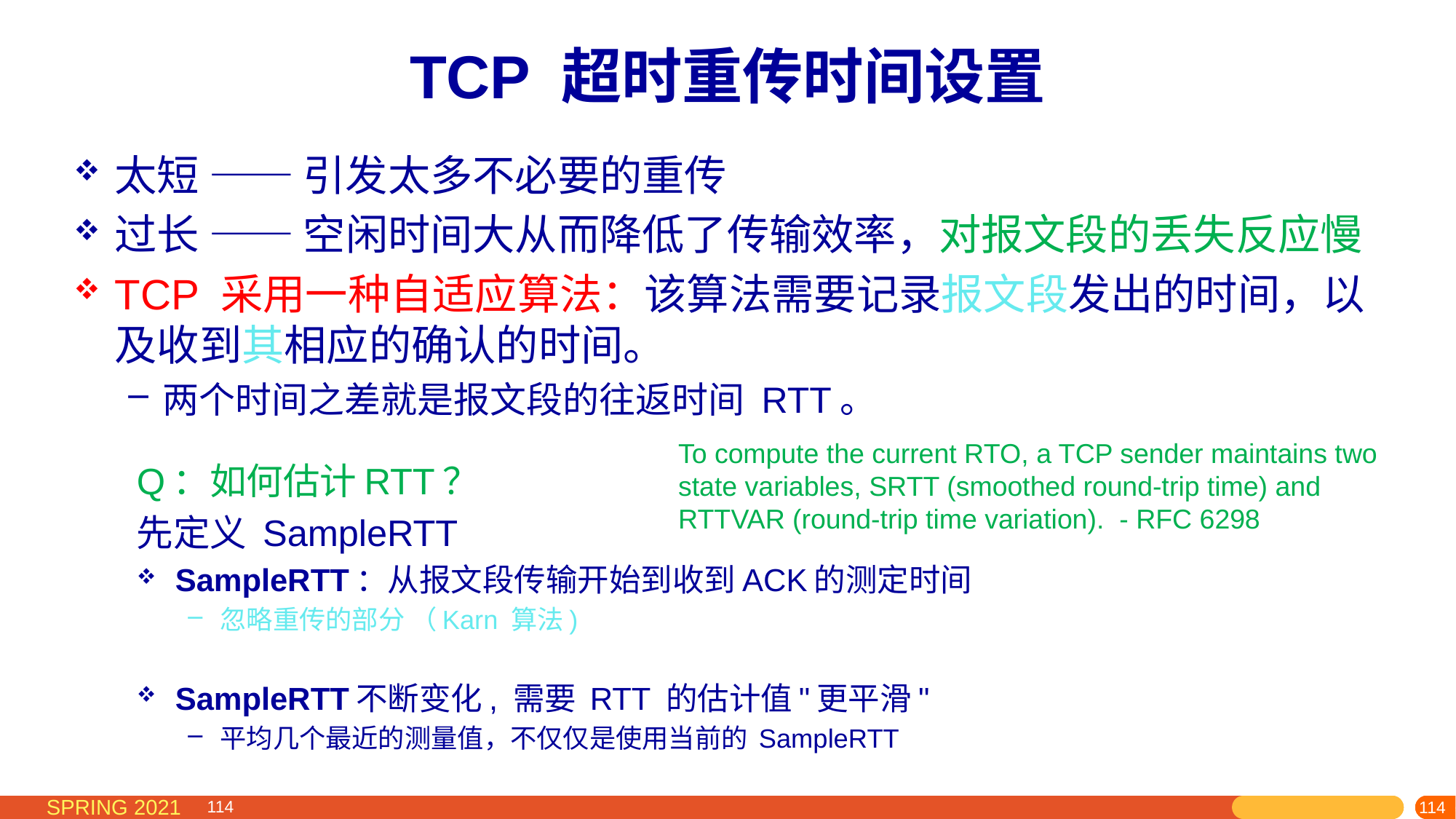

# TCP 超时重传时间设置
太短 —— 引发太多不必要的重传
过长 —— 空闲时间大从而降低了传输效率，对报文段的丢失反应慢
TCP 采用一种自适应算法：该算法需要记录报文段发出的时间，以及收到其相应的确认的时间。
两个时间之差就是报文段的往返时间 RTT。

To compute the current RTO, a TCP sender maintains two state variables, SRTT (smoothed round-trip time) and RTTVAR (round-trip time variation).  - RFC 6298
Q：如何估计RTT？
先定义 SampleRTT
SampleRTT：从报文段传输开始到收到ACK的测定时间
忽略重传的部分 （Karn 算法)

SampleRTT不断变化, 需要 RTT 的估计值"更平滑"
平均几个最近的测量值，不仅仅是使用当前的 SampleRTT